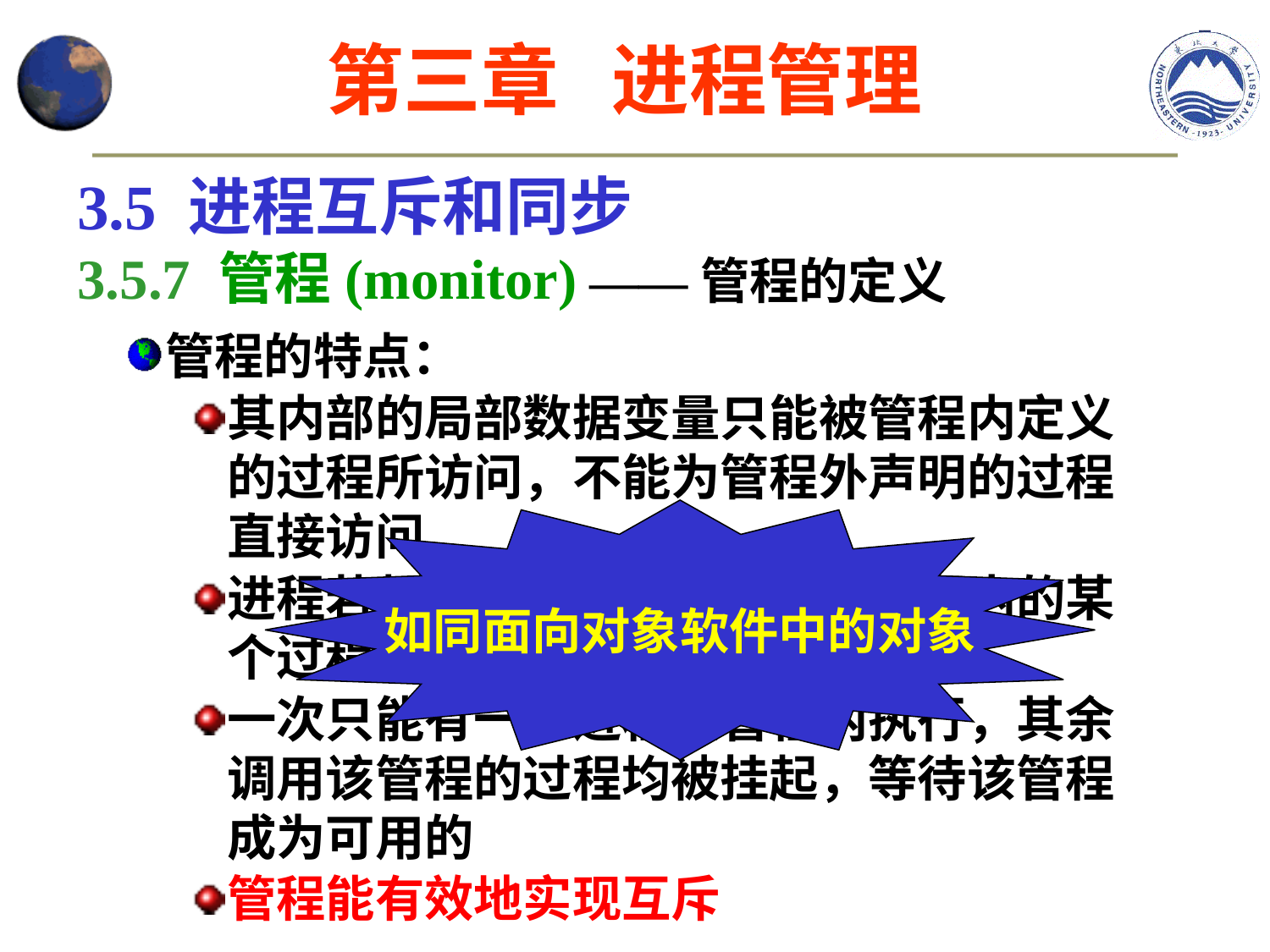

第三章   进程管理
3.5 进程互斥和同步
3.5.7 管程(monitor) ——管程的定义
管程的特点：
其内部的局部数据变量只能被管程内定义的过程所访问，不能为管程外声明的过程直接访问
进程若想进入管程，必须调用管程内的某个过程
一次只能有一个进程在管程内执行，其余调用该管程的过程均被挂起，等待该管程成为可用的
管程能有效地实现互斥
如同面向对象软件中的对象